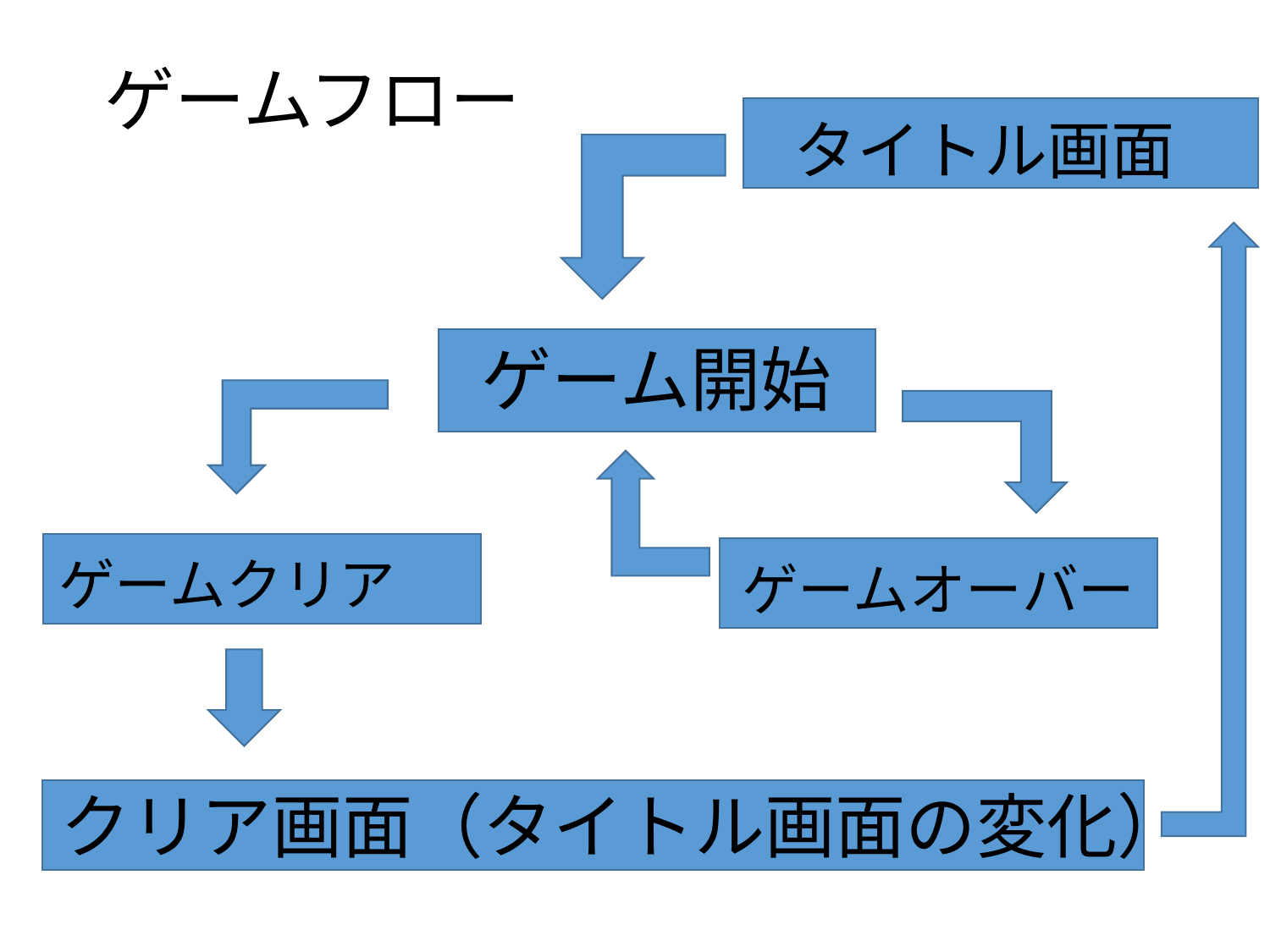

ゲームフロー

タイトル画面

ゲーム開始

ゲームクリア
ゲームオーバー

クリア画面（タイトル画面の変化）